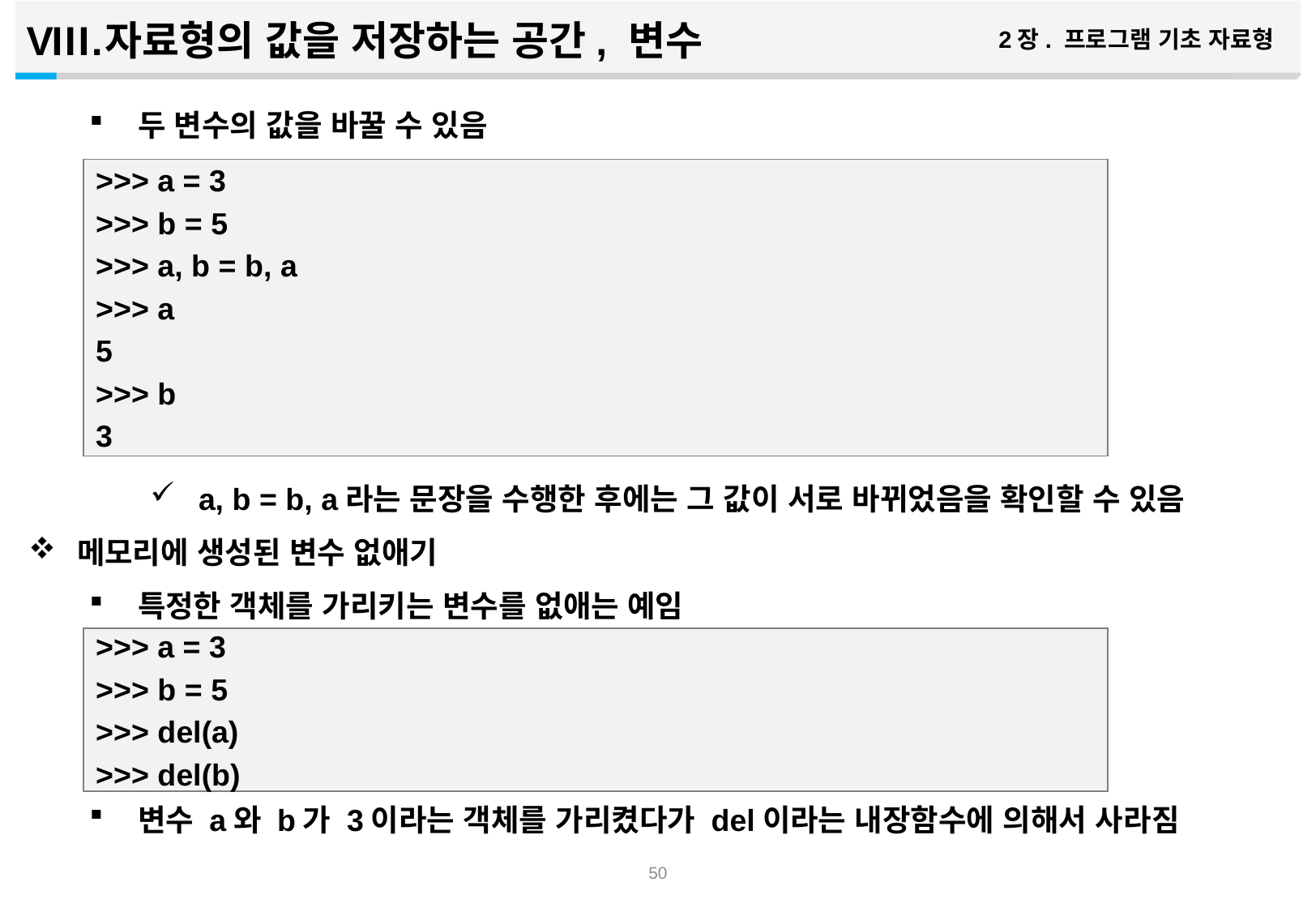

자료형의 값을 저장하는 공간, 변수
2장. 프로그램 기초 자료형
두 변수의 값을 바꿀 수 있음

a, b = b, a라는 문장을 수행한 후에는 그 값이 서로 바뀌었음을 확인할 수 있음
메모리에 생성된 변수 없애기
특정한 객체를 가리키는 변수를 없애는 예임

변수 a와 b가 3이라는 객체를 가리켰다가 del이라는 내장함수에 의해서 사라짐
>>> a = 3
>>> b = 5
>>> a, b = b, a
>>> a
5
>>> b
3
>>> a = 3
>>> b = 5
>>> del(a)
>>> del(b)
50